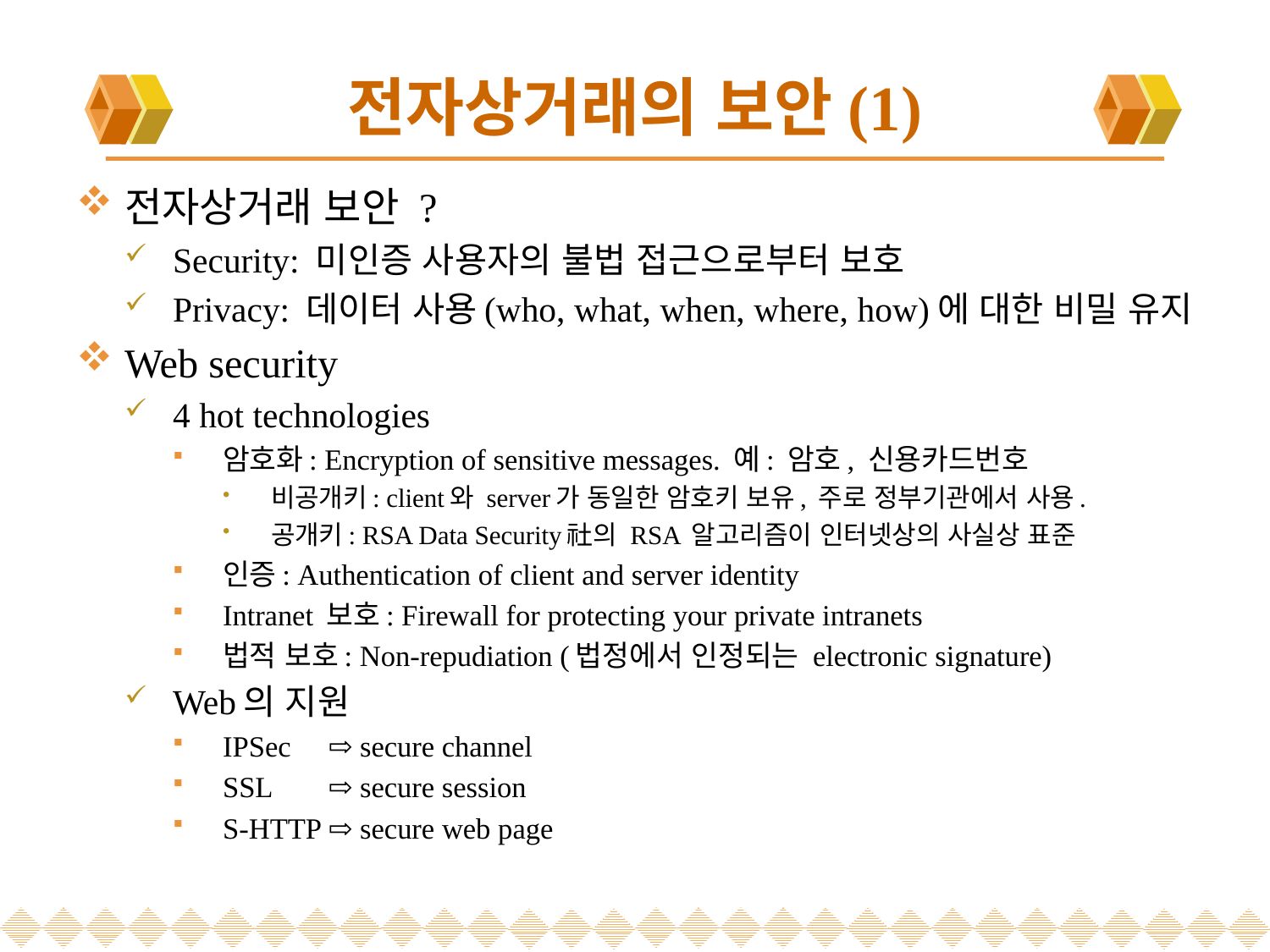

# 전자상거래의 보안(1)
전자상거래 보안 ?
Security: 미인증 사용자의 불법 접근으로부터 보호
Privacy: 데이터 사용(who, what, when, where, how)에 대한 비밀 유지
Web security
4 hot technologies
암호화: Encryption of sensitive messages. 예: 암호, 신용카드번호
비공개키: client와 server가 동일한 암호키 보유, 주로 정부기관에서 사용.
공개키: RSA Data Security社의 RSA 알고리즘이 인터넷상의 사실상 표준
인증: Authentication of client and server identity
Intranet 보호: Firewall for protecting your private intranets
법적 보호: Non-repudiation (법정에서 인정되는 electronic signature)
Web의 지원
IPSec 	⇨ secure channel
SSL 	⇨ secure session
S-HTTP ⇨ secure web page